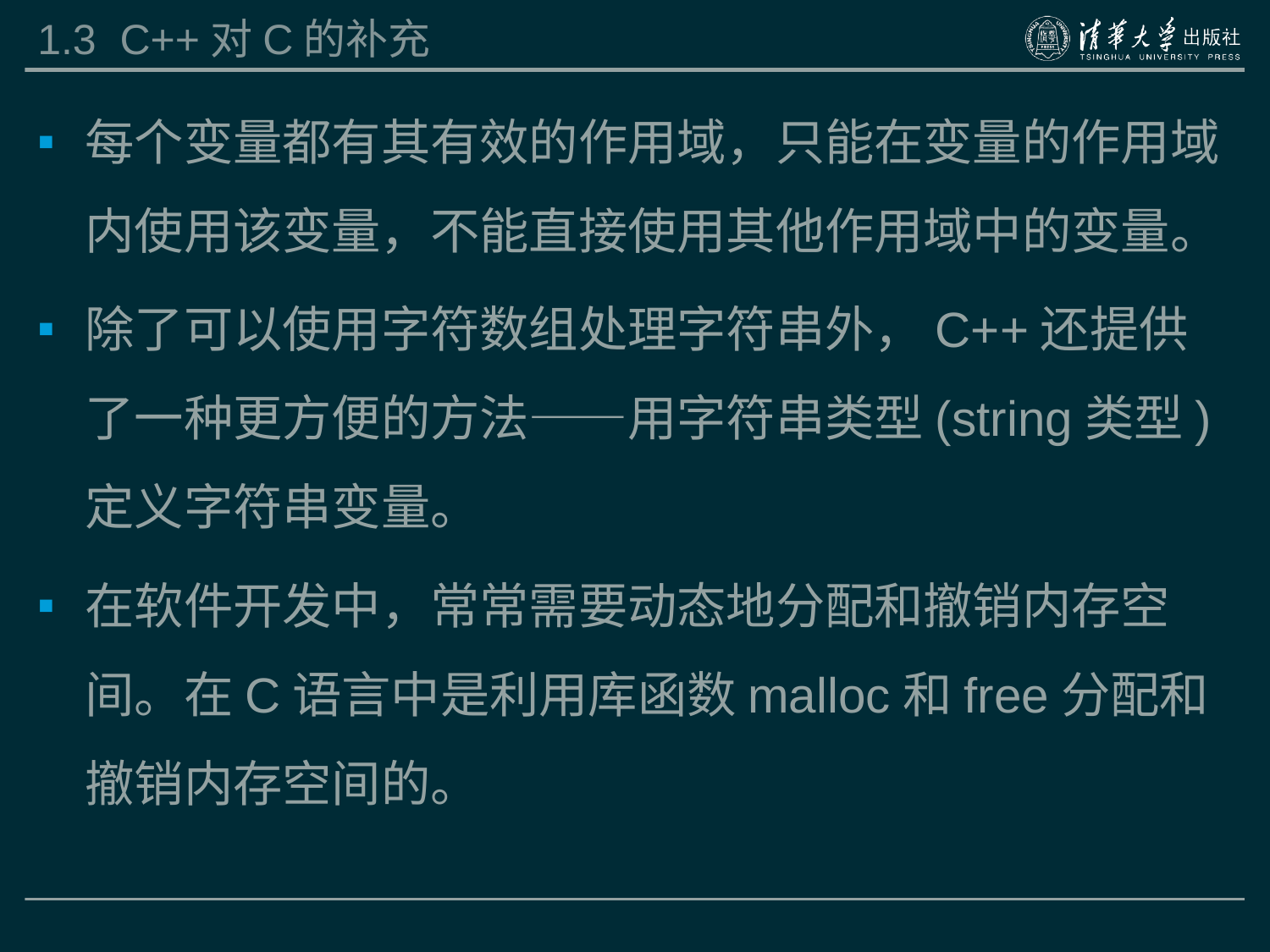

# 1.3  C++对C的补充
每个变量都有其有效的作用域，只能在变量的作用域内使用该变量，不能直接使用其他作用域中的变量。
除了可以使用字符数组处理字符串外，C++还提供了一种更方便的方法——用字符串类型(string类型)定义字符串变量。
在软件开发中，常常需要动态地分配和撤销内存空间。在C语言中是利用库函数malloc和free分配和撤销内存空间的。